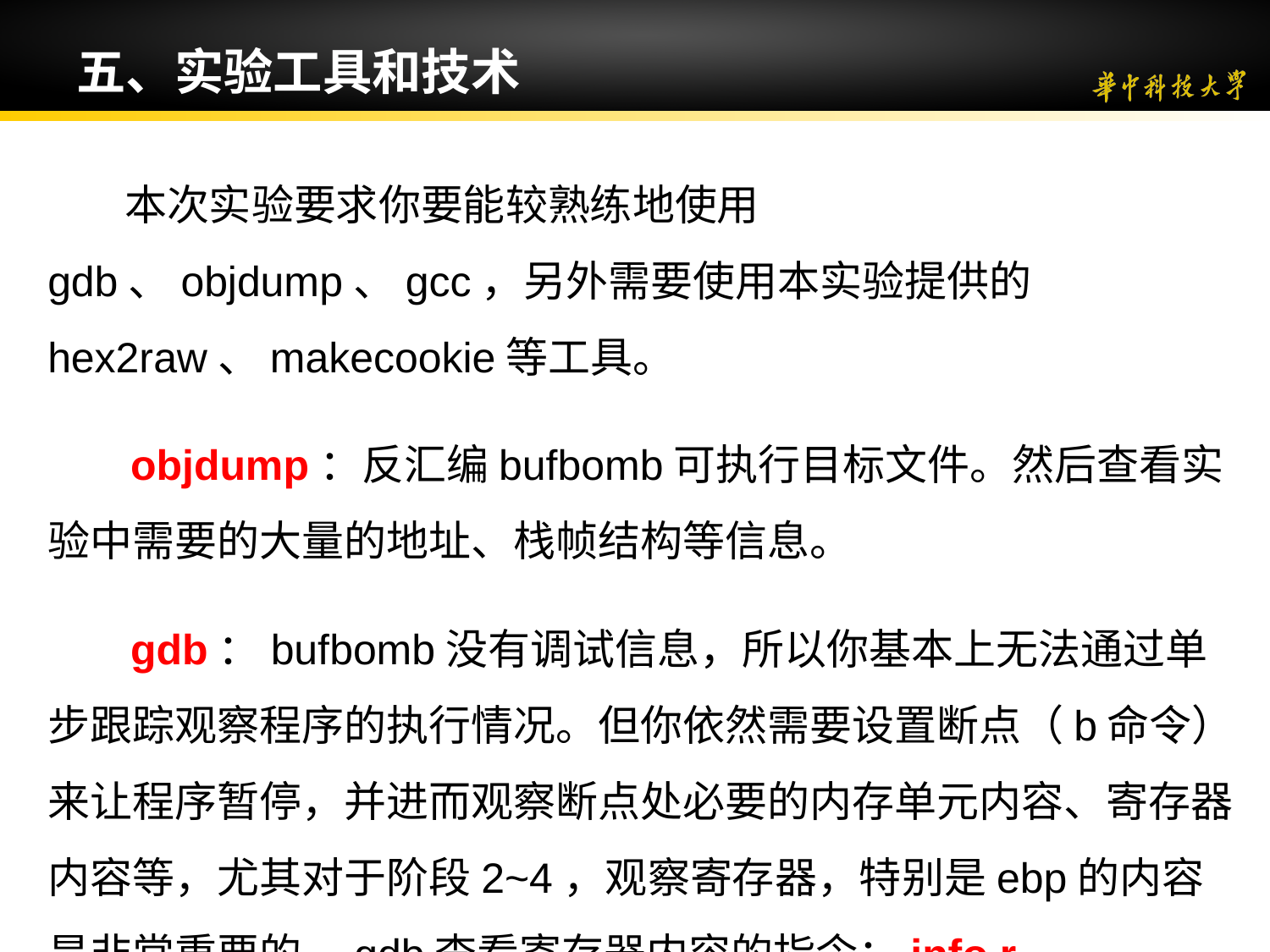

# 五、实验工具和技术
       本次实验要求你要能较熟练地使用gdb、objdump、gcc，另外需要使用本实验提供的hex2raw、makecookie等工具。
       objdump：反汇编bufbomb可执行目标文件。然后查看实验中需要的大量的地址、栈帧结构等信息。
       gdb：bufbomb没有调试信息，所以你基本上无法通过单步跟踪观察程序的执行情况。但你依然需要设置断点（b命令）来让程序暂停，并进而观察断点处必要的内存单元内容、寄存器内容等，尤其对于阶段2~4，观察寄存器，特别是ebp的内容是非常重要的。gdb查看寄存器内容的指令：info r 。